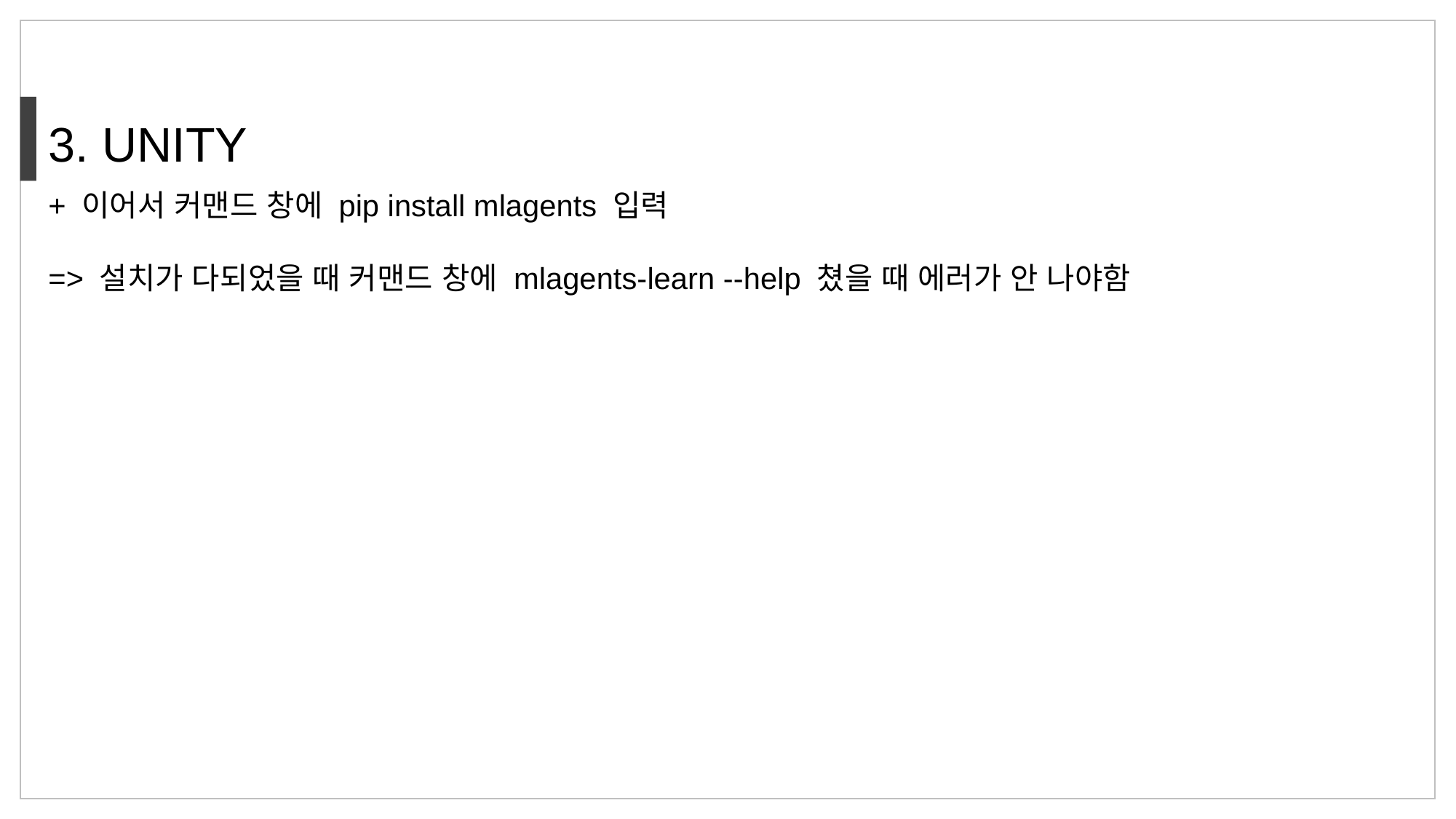

+ 이어서 커맨드 창에 pip install mlagents 입력

=> 설치가 다되었을 때 커맨드 창에 mlagents-learn --help 쳤을 때 에러가 안 나야함

3. UNITY